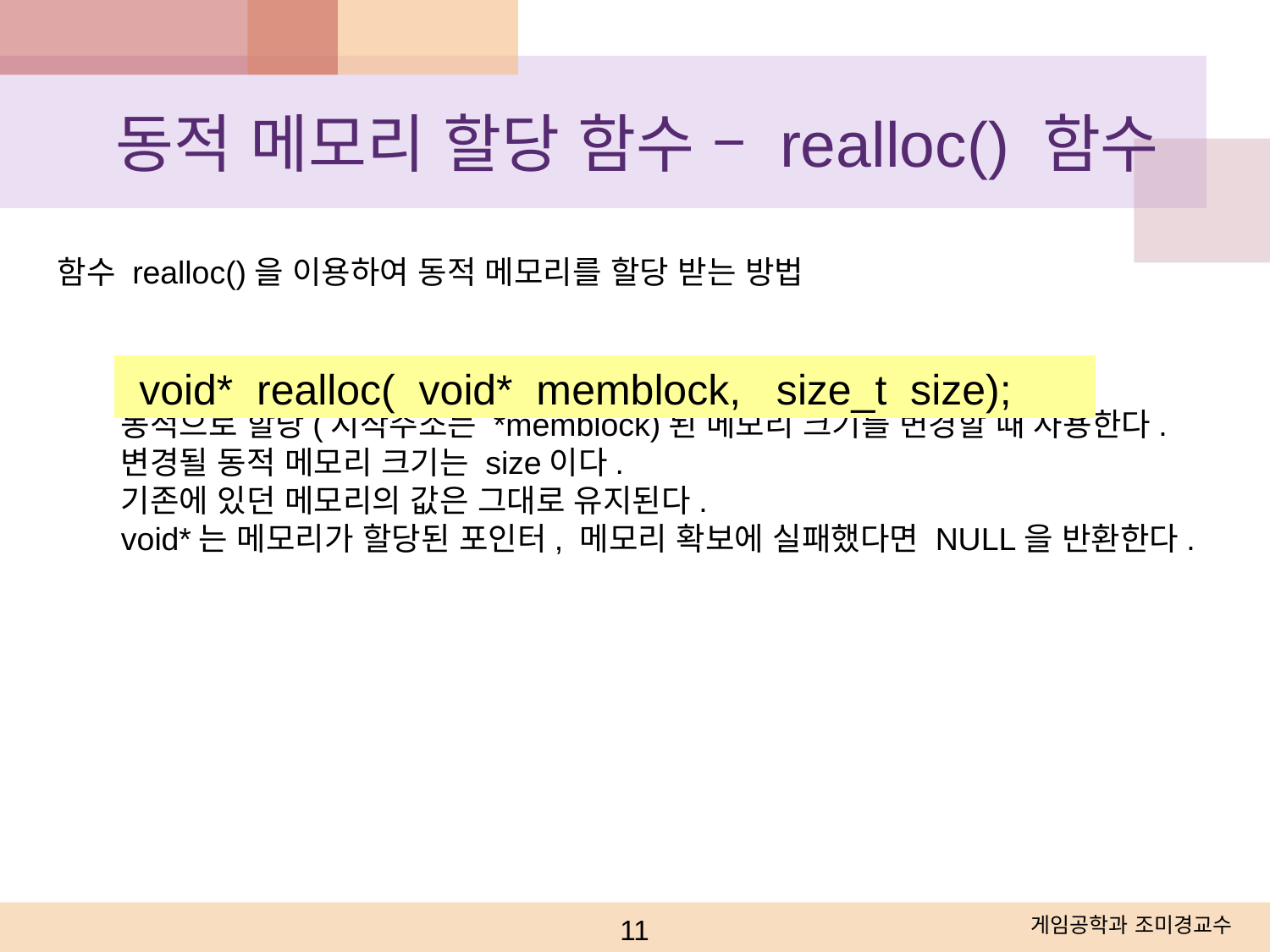

동적 메모리 할당 함수 – realloc() 함수
함수 realloc()을 이용하여 동적 메모리를 할당 받는 방법

동적으로 할당(시작주소는 *memblock)된 메모리 크기를 변경할 때 사용한다.
변경될 동적 메모리 크기는 size이다.
기존에 있던 메모리의 값은 그대로 유지된다.
void*는 메모리가 할당된 포인터, 메모리 확보에 실패했다면 NULL을 반환한다.

 void*  realloc(  void*  memblock,   size_t  size);
11
게임공학과 조미경교수